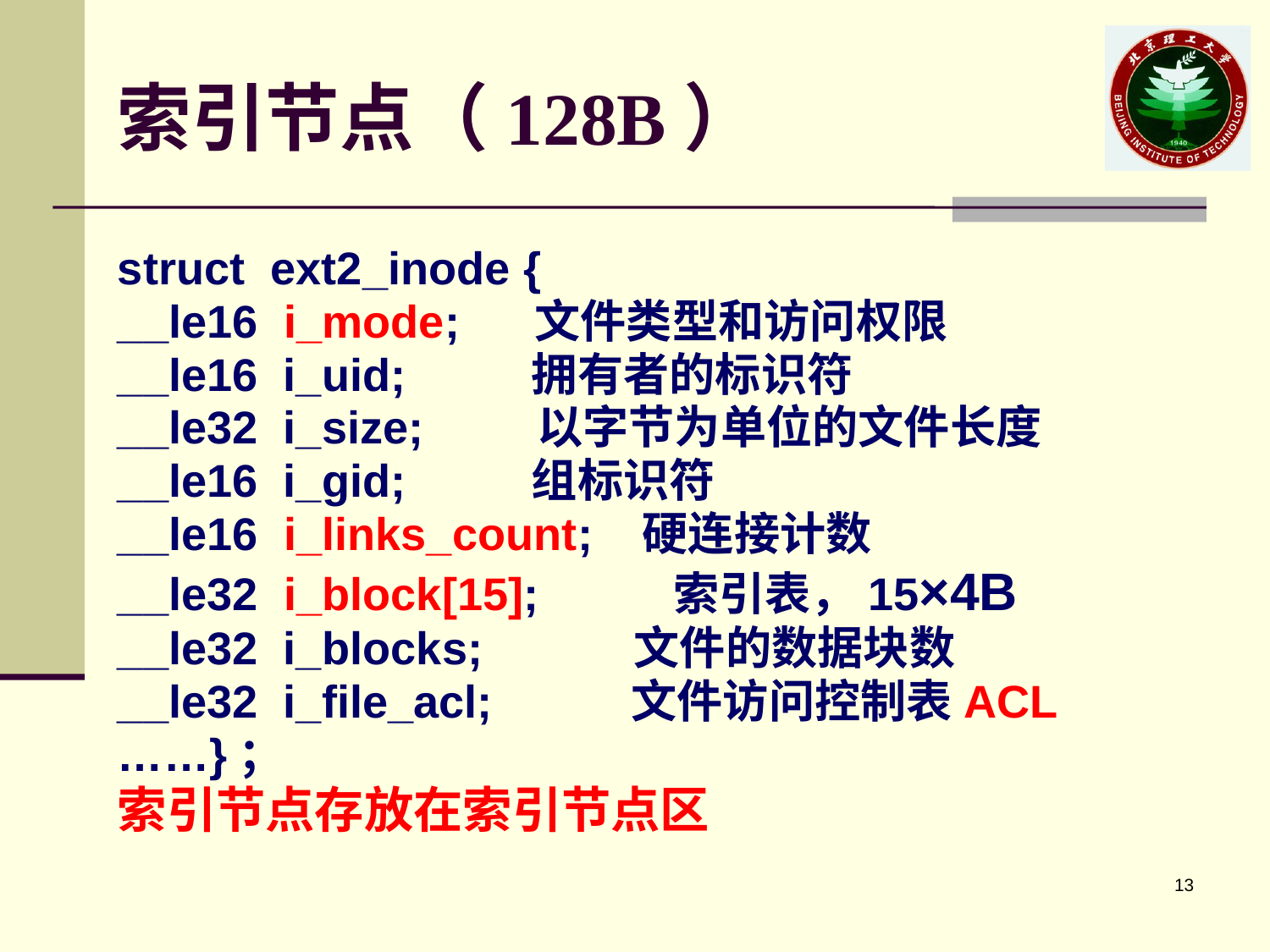

# 索引节点（128B）
struct  ext2_inode {
__le16  i_mode;     文件类型和访问权限
__le16  i_uid;         拥有者的标识符
__le32  i_size;        以字节为单位的文件长度
__le16  i_gid;         组标识符
__le16  i_links_count;   硬连接计数
__le32  i_block[15];      	索引表，15×4B
__le32  i_blocks;           文件的数据块数
__le32  i_file_acl;          文件访问控制表ACL
……}；
索引节点存放在索引节点区
13